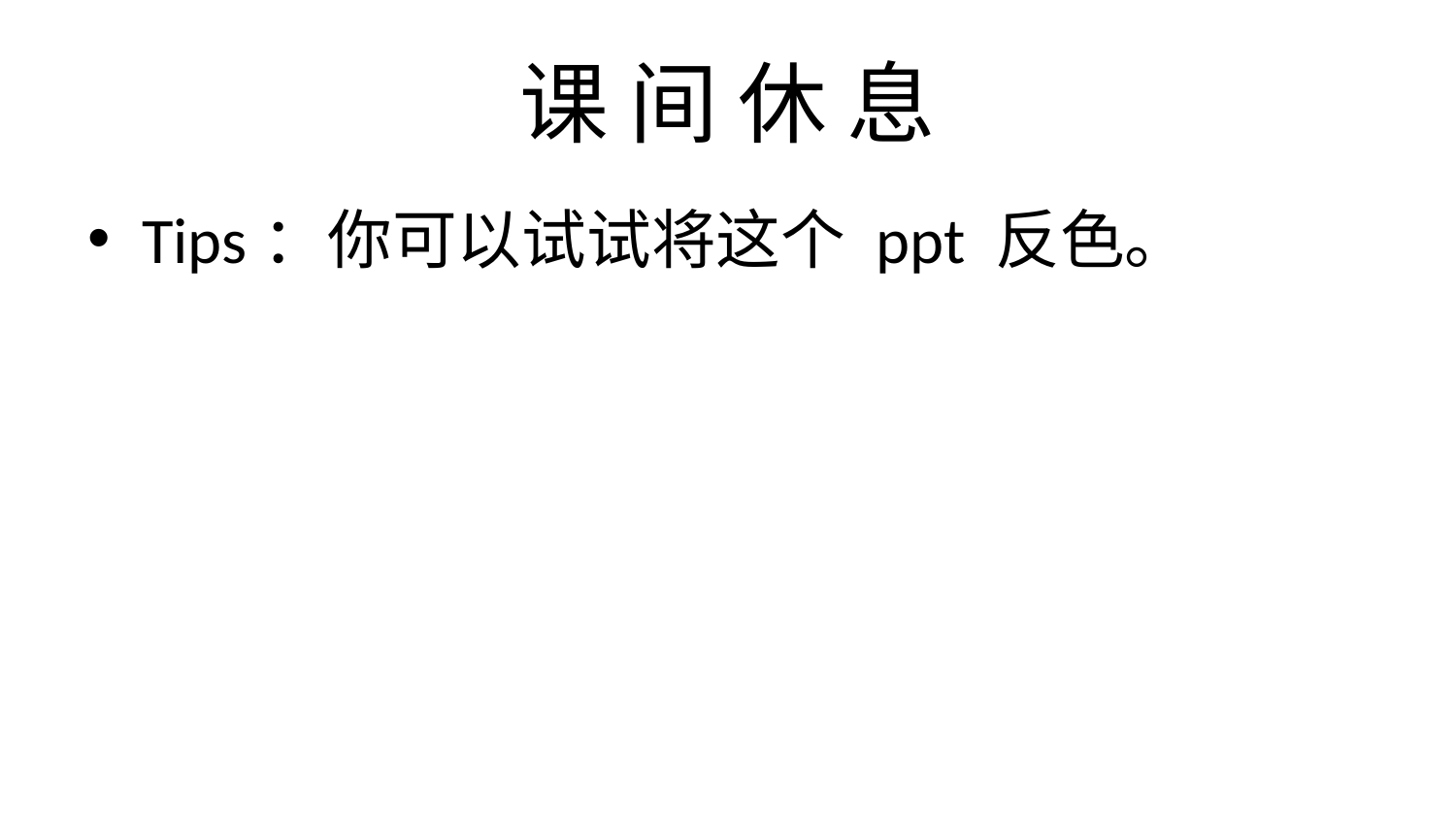

# 课 间 休 息
Tips：你可以试试将这个 ppt 反色。